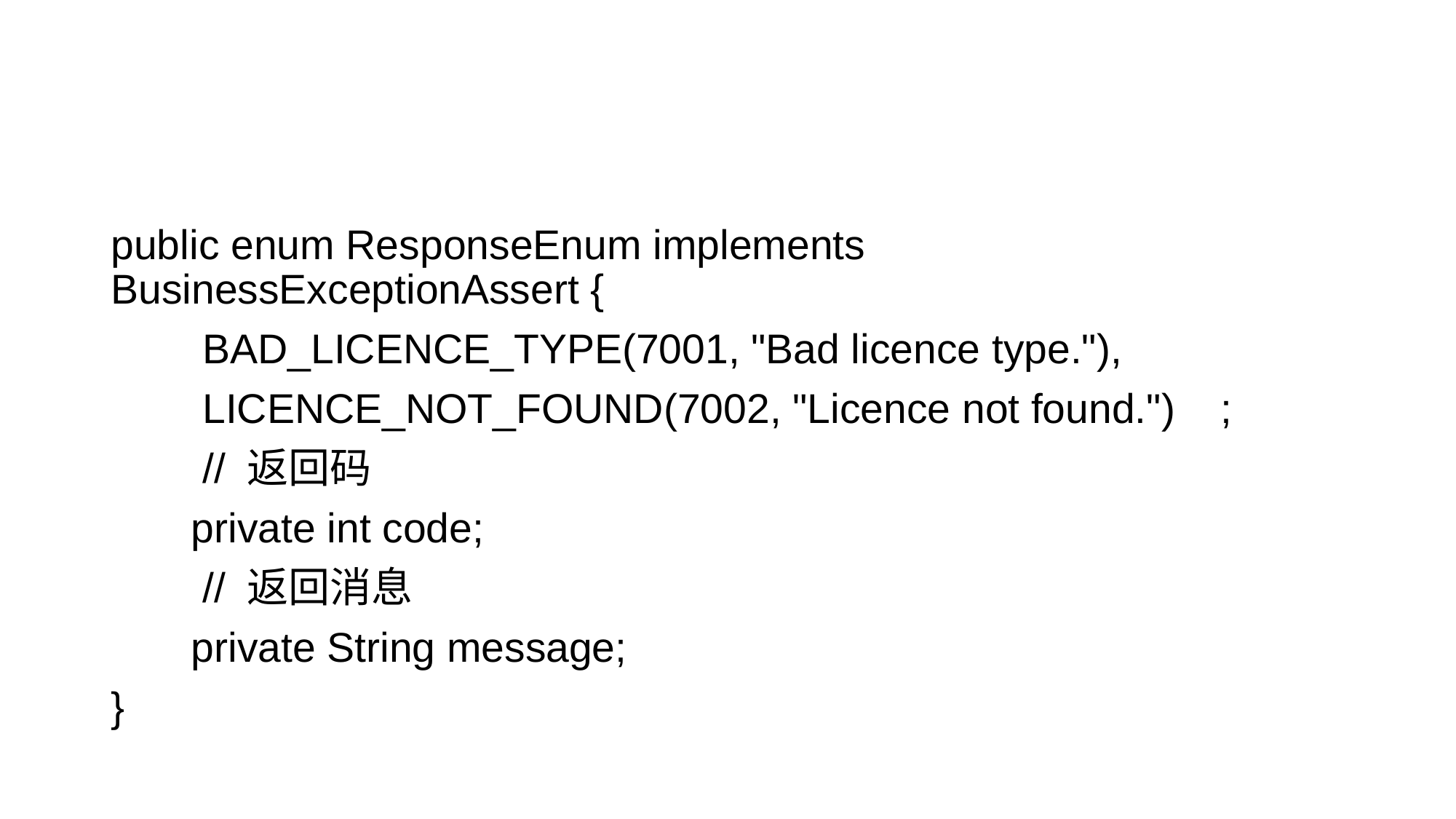

#
public enum ResponseEnum implements BusinessExceptionAssert {
        BAD_LICENCE_TYPE(7001, "Bad licence type."),
        LICENCE_NOT_FOUND(7002, "Licence not found.")    ;
        // 返回码
       private int code;
        // 返回消息
       private String message;
}